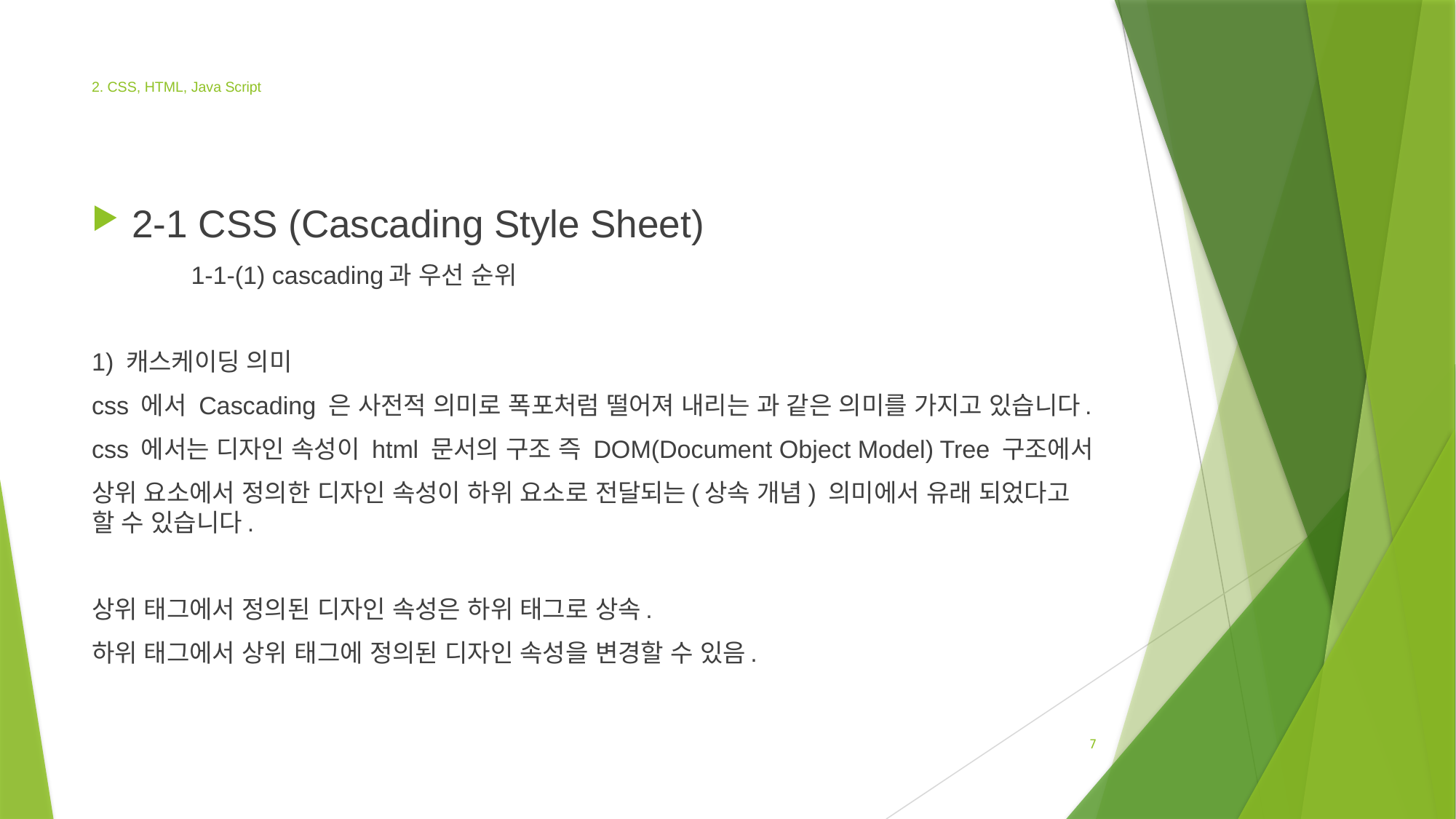

# 2. CSS, HTML, Java Script

2-1 CSS (Cascading Style Sheet)
	1-1-(1) cascading과 우선 순위

1) 캐스케이딩 의미
css 에서 Cascading 은 사전적 의미로 폭포처럼 떨어져 내리는 과 같은 의미를 가지고 있습니다.
css 에서는 디자인 속성이 html 문서의 구조 즉 DOM(Document Object Model) Tree 구조에서
상위 요소에서 정의한 디자인 속성이 하위 요소로 전달되는(상속 개념) 의미에서 유래 되었다고 할 수 있습니다.

상위 태그에서 정의된 디자인 속성은 하위 태그로 상속.
하위 태그에서 상위 태그에 정의된 디자인 속성을 변경할 수 있음.

7